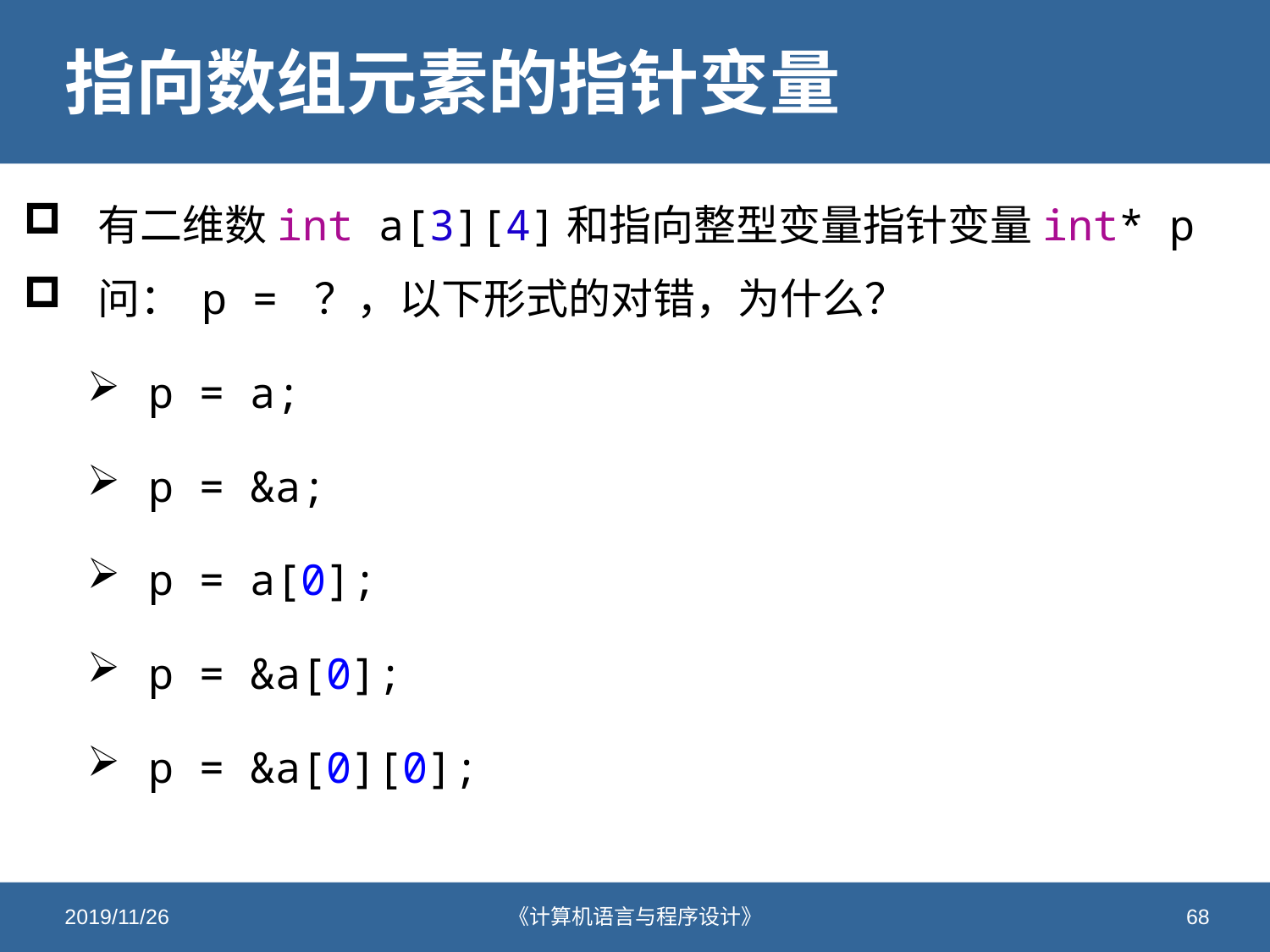

# 指向数组元素的指针变量
有二维数int a[3][4]和指向整型变量指针变量int* p
问： p = ？，以下形式的对错，为什么？
p = a;
p = &a;
p = a[0];
p = &a[0];
p = &a[0][0];
2019/11/26
《计算机语言与程序设计》
68